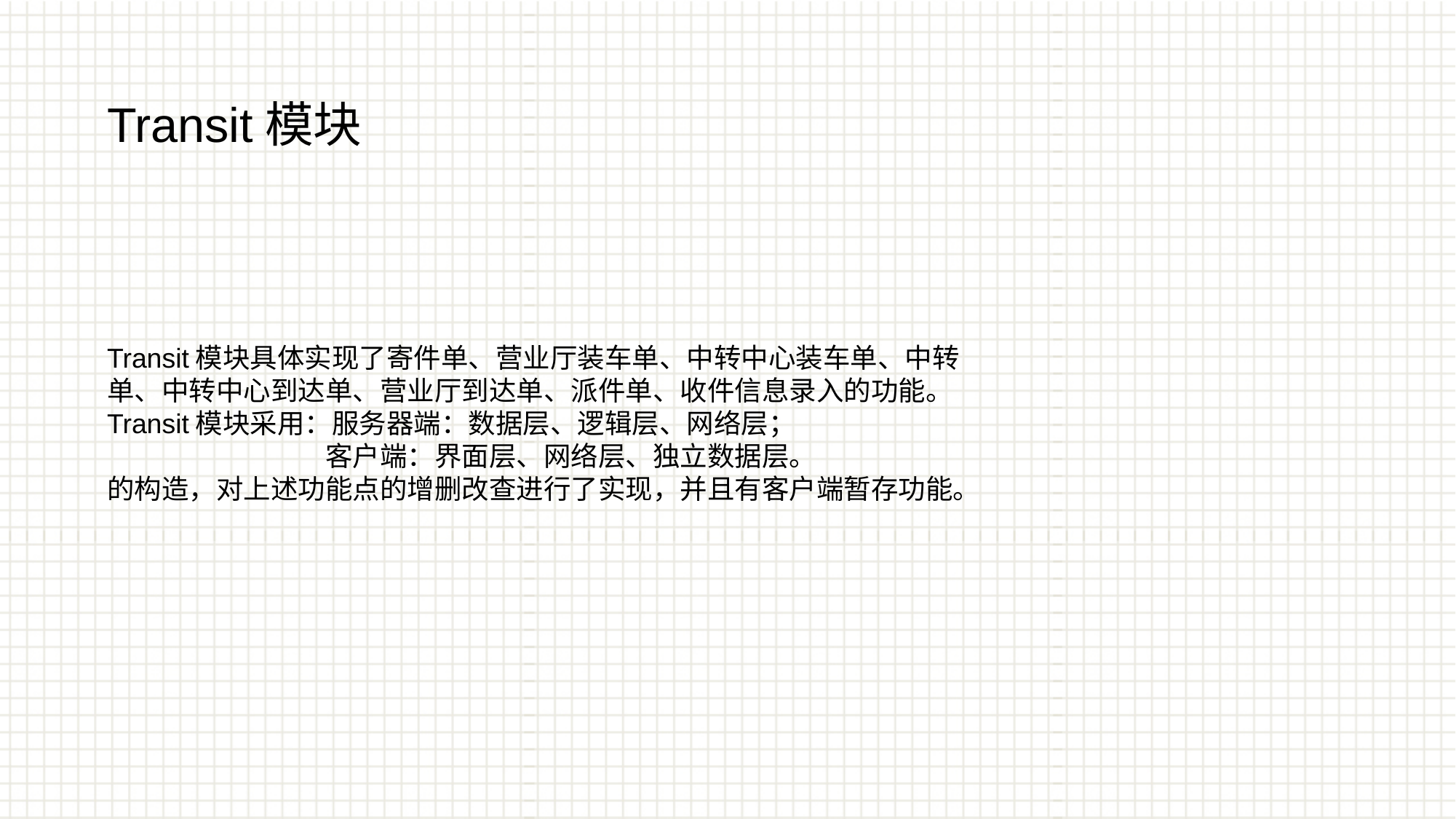

Transit模块
Transit模块具体实现了寄件单、营业厅装车单、中转中心装车单、中转单、中转中心到达单、营业厅到达单、派件单、收件信息录入的功能。
Transit模块采用：服务器端：数据层、逻辑层、网络层；
		客户端：界面层、网络层、独立数据层。
的构造，对上述功能点的增删改查进行了实现，并且有客户端暂存功能。